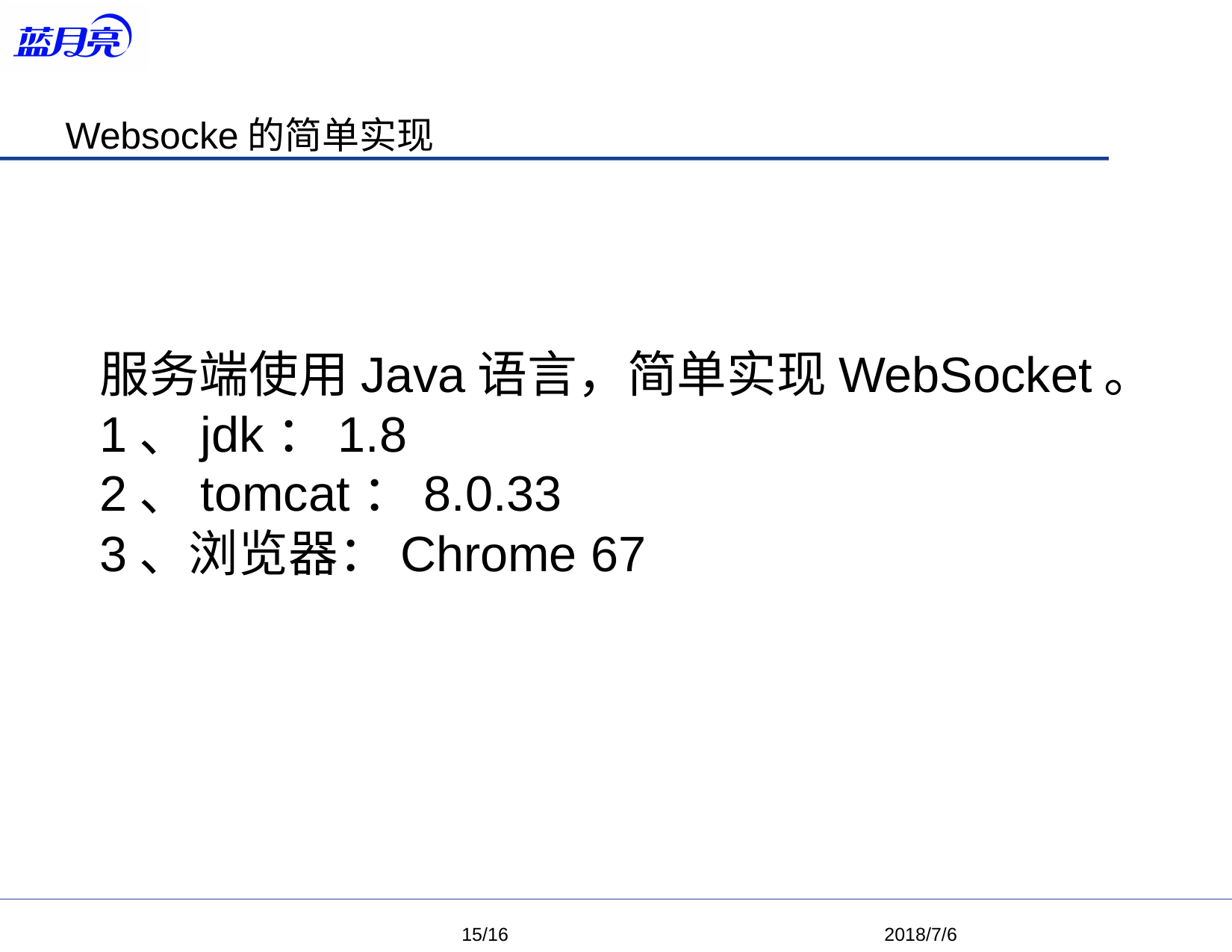

Websocke的简单实现

服务端使用Java语言，简单实现WebSocket。
1、jdk：1.8
2、tomcat：8.0.33
3、浏览器：Chrome 67

 15/16
  2018/7/6